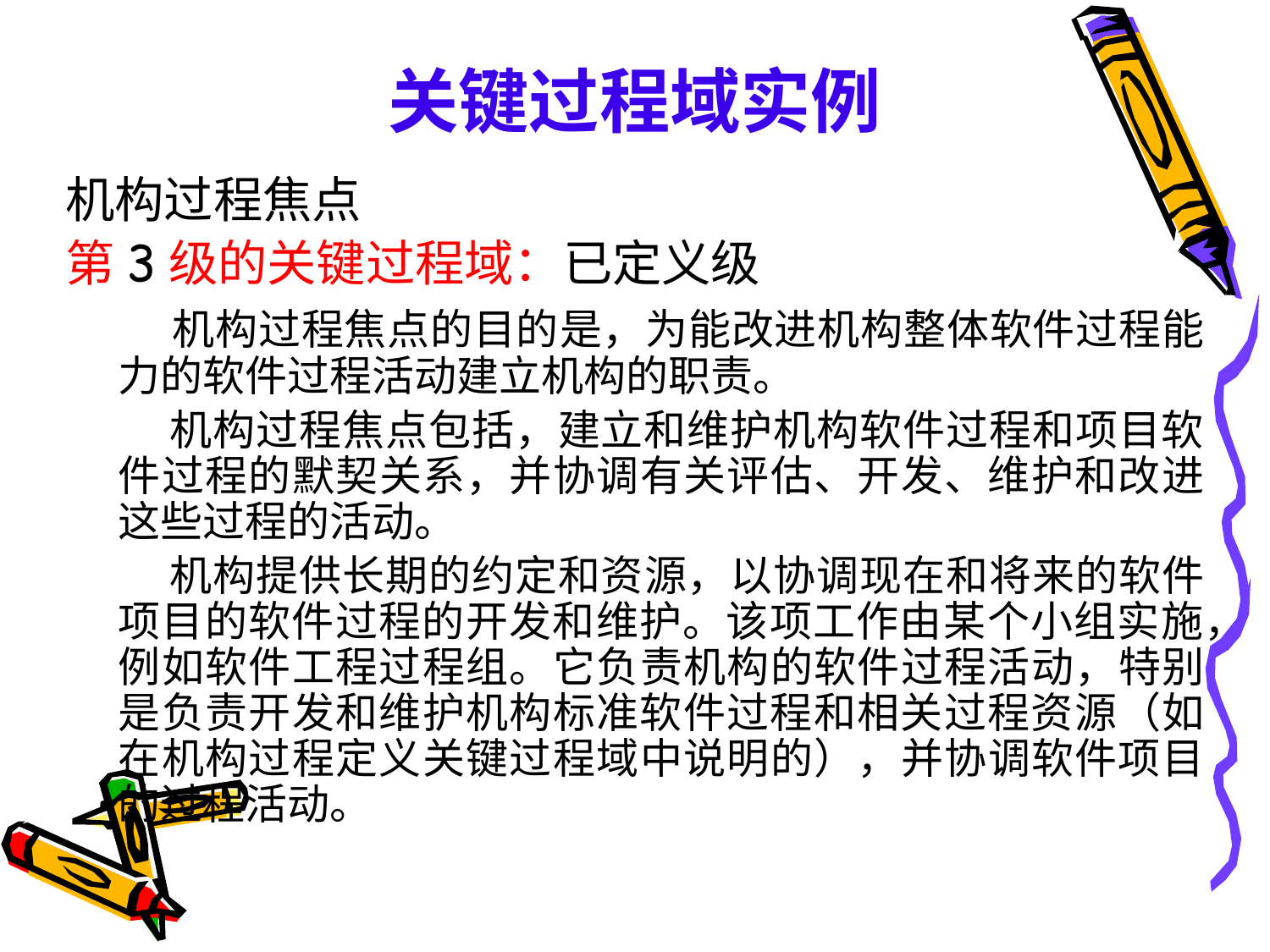

# 关键过程域实例
机构过程焦点
第3级的关键过程域：已定义级
        机构过程焦点的目的是，为能改进机构整体软件过程能力的软件过程活动建立机构的职责。
         机构过程焦点包括，建立和维护机构软件过程和项目软件过程的默契关系，并协调有关评估、开发、维护和改进这些过程的活动。
         机构提供长期的约定和资源，以协调现在和将来的软件项目的软件过程的开发和维护。该项工作由某个小组实施，例如软件工程过程组。它负责机构的软件过程活动，特别是负责开发和维护机构标准软件过程和相关过程资源（如在机构过程定义关键过程域中说明的），并协调软件项目的过程活动。